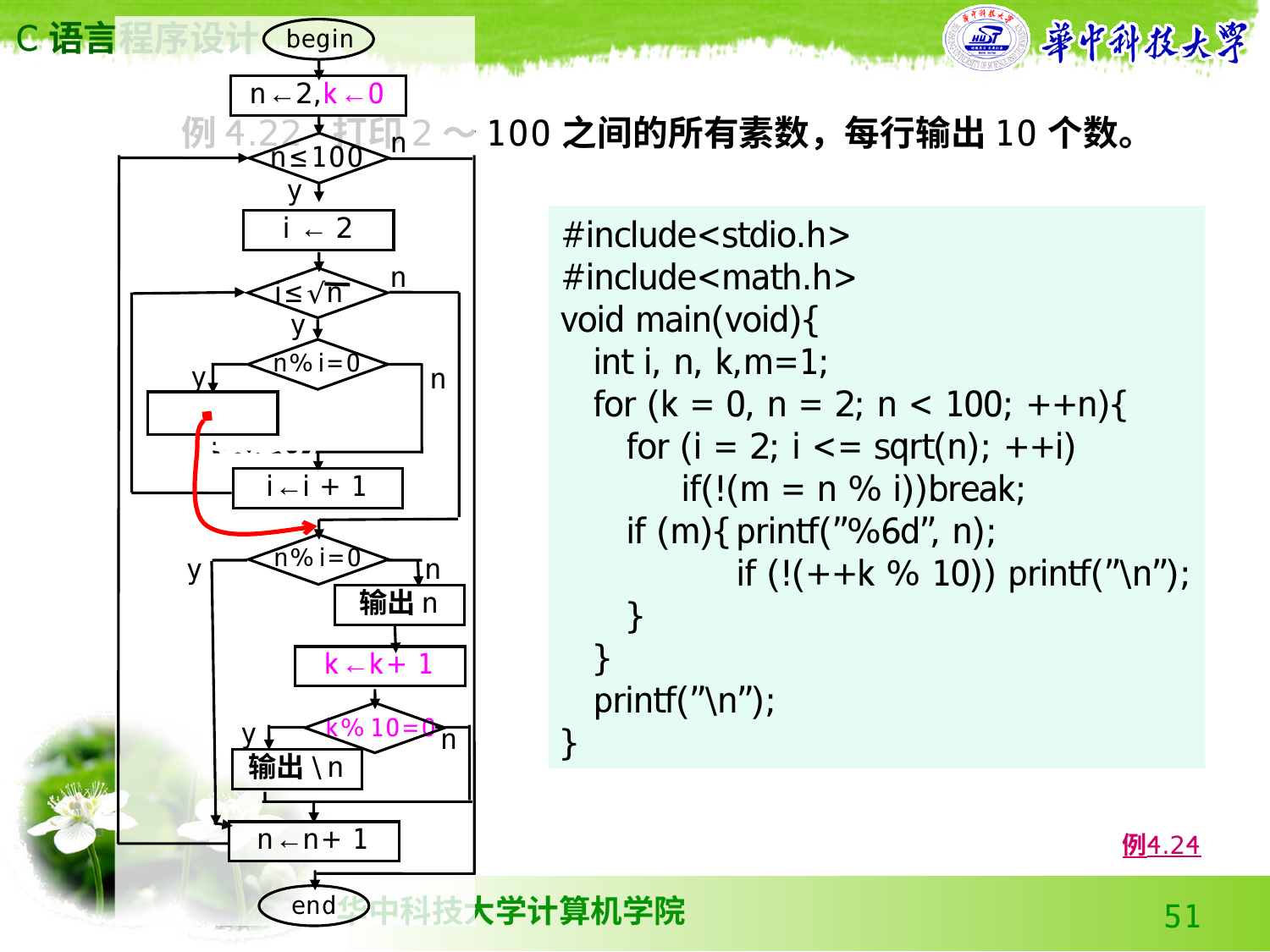

begin

n←2,k←0

n

n≤100

y

i ← 2

n
i≤√n

y

n%i=0
y
n

i←i + 1

n%i=0
n
y

输出n
k←k+ 1

k%10=0
y
n

输出\n

n←n+ 1

end

      例4.22  打印2～100之间的所有素数，每行输出10个数。
#include<stdio.h>
#include<math.h>
void main(void){
   int i, n, k,m=1;
   for (k = 0, n = 2; n < 100; ++n){
      for (i = 2; i <= sqrt(n); ++i)
           if(!(m = n % i))break;
      if (m){ printf(”%6d”, n);
                if (!(++k % 10)) printf(”\n”);
      }
   }
   printf(”\n”);
}

例4.24
51